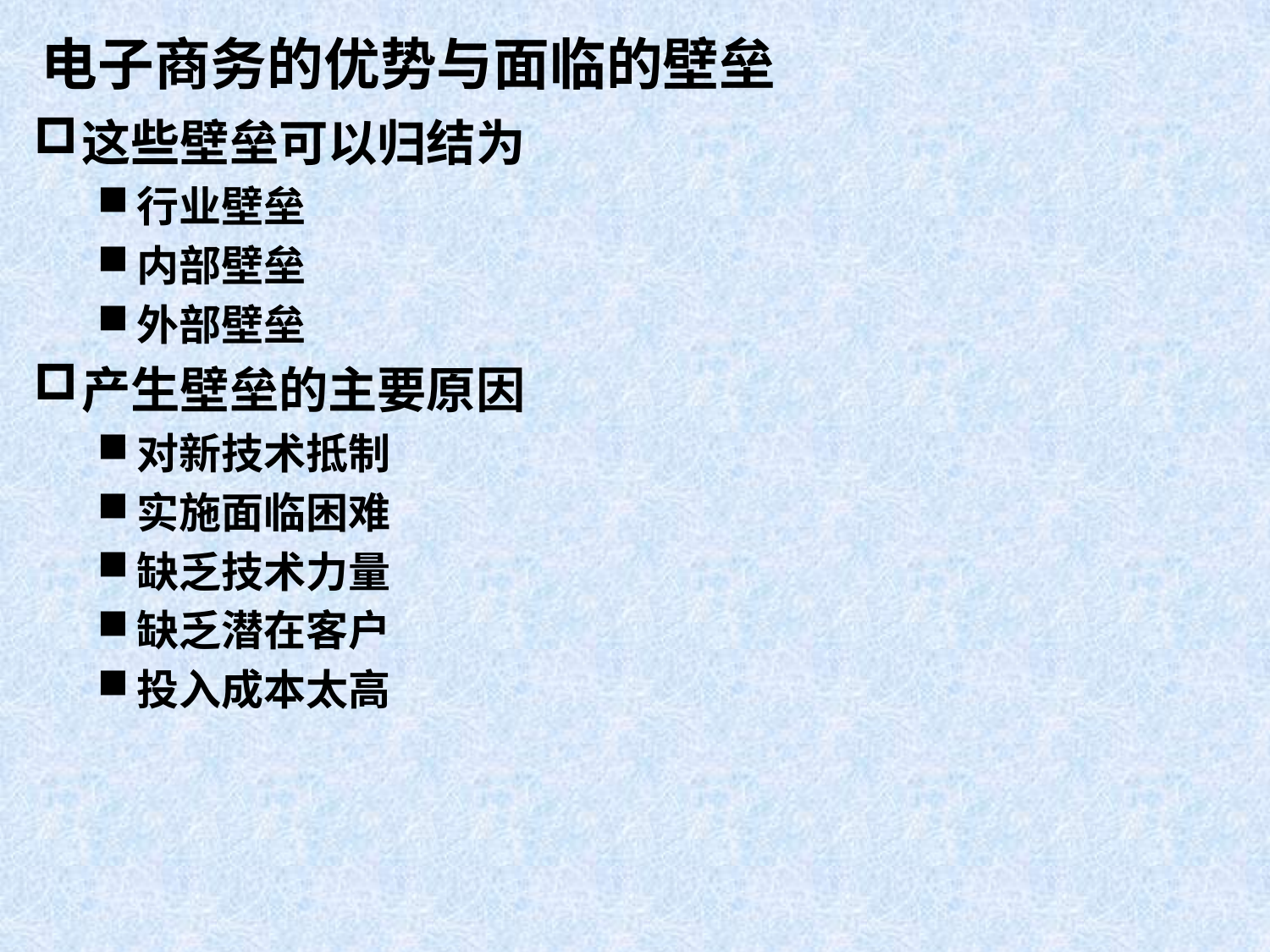

# 电子商务的优势与面临的壁垒
这些壁垒可以归结为
行业壁垒
内部壁垒
外部壁垒
产生壁垒的主要原因
对新技术抵制
实施面临困难
缺乏技术力量
缺乏潜在客户
投入成本太高